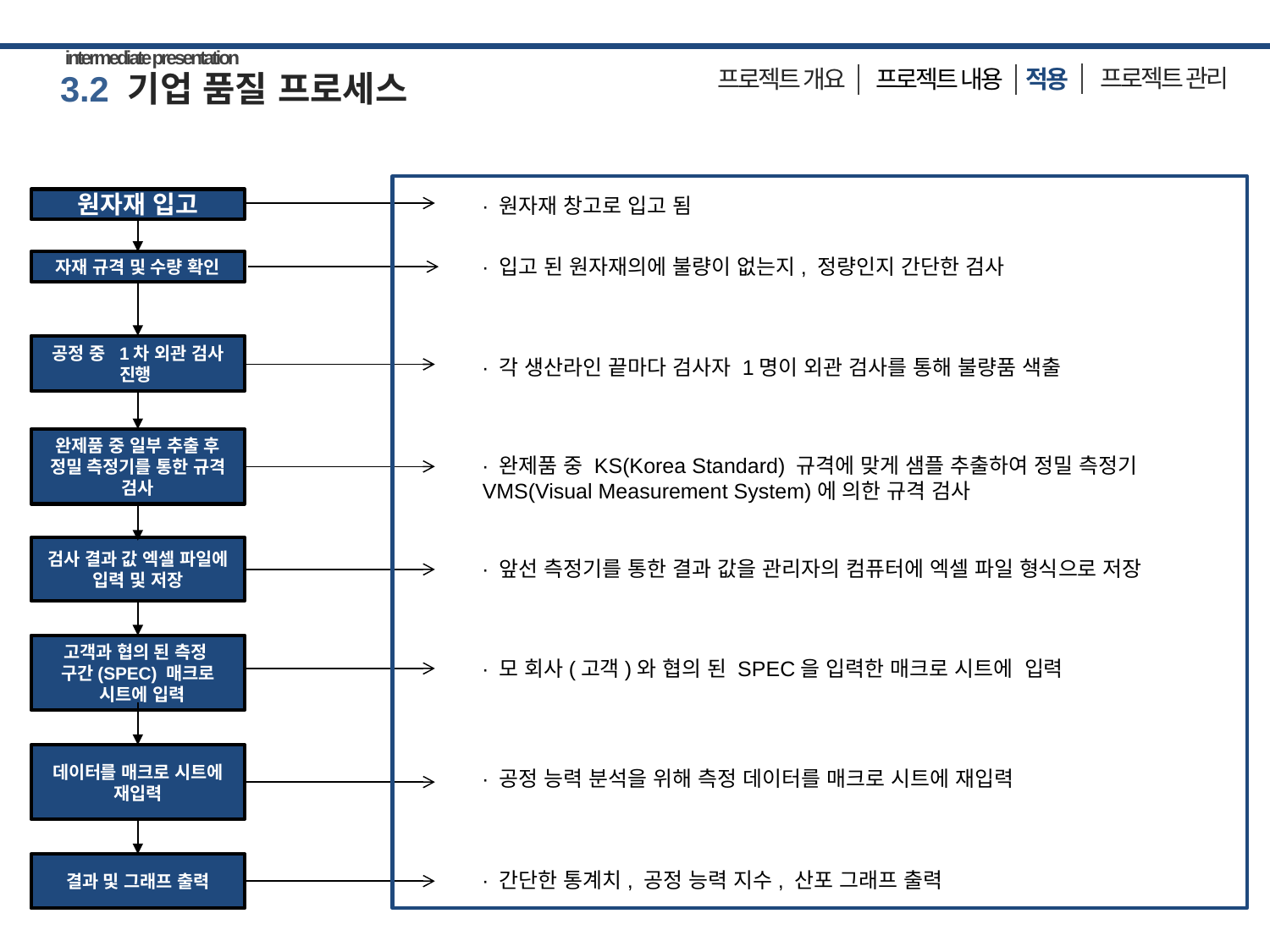

intermediate presentation
프로젝트 관리
적용
 프로젝트 내용
프로젝트 개요

3.2 기업 품질 프로세스

∙ 원자재 창고로 입고 됨
원자재 입고
자재 규격 및 수량 확인
공정 중  1차 외관 검사 진행
완제품 중 일부 추출 후
정밀 측정기를 통한 규격 검사
고객과 협의 된 측정
구간(SPEC) 매크로
 시트에 입력
데이터를 매크로 시트에 재입력
결과 및 그래프 출력
검사 결과 값 엑셀 파일에 입력 및 저장
∙ 입고 된 원자재의에 불량이 없는지, 정량인지 간단한 검사
∙ 각 생산라인 끝마다 검사자 1명이 외관 검사를 통해 불량품 색출
∙ 완제품 중 KS(Korea Standard) 규격에 맞게 샘플 추출하여 정밀 측정기   VMS(Visual Measurement System)에 의한 규격 검사
∙ 앞선 측정기를 통한 결과 값을 관리자의 컴퓨터에 엑셀 파일 형식으로 저장
∙ 모 회사(고객)와 협의 된 SPEC을 입력한 매크로 시트에  입력
∙ 공정 능력 분석을 위해 측정 데이터를 매크로 시트에 재입력
∙ 간단한 통계치, 공정 능력 지수, 산포 그래프 출력